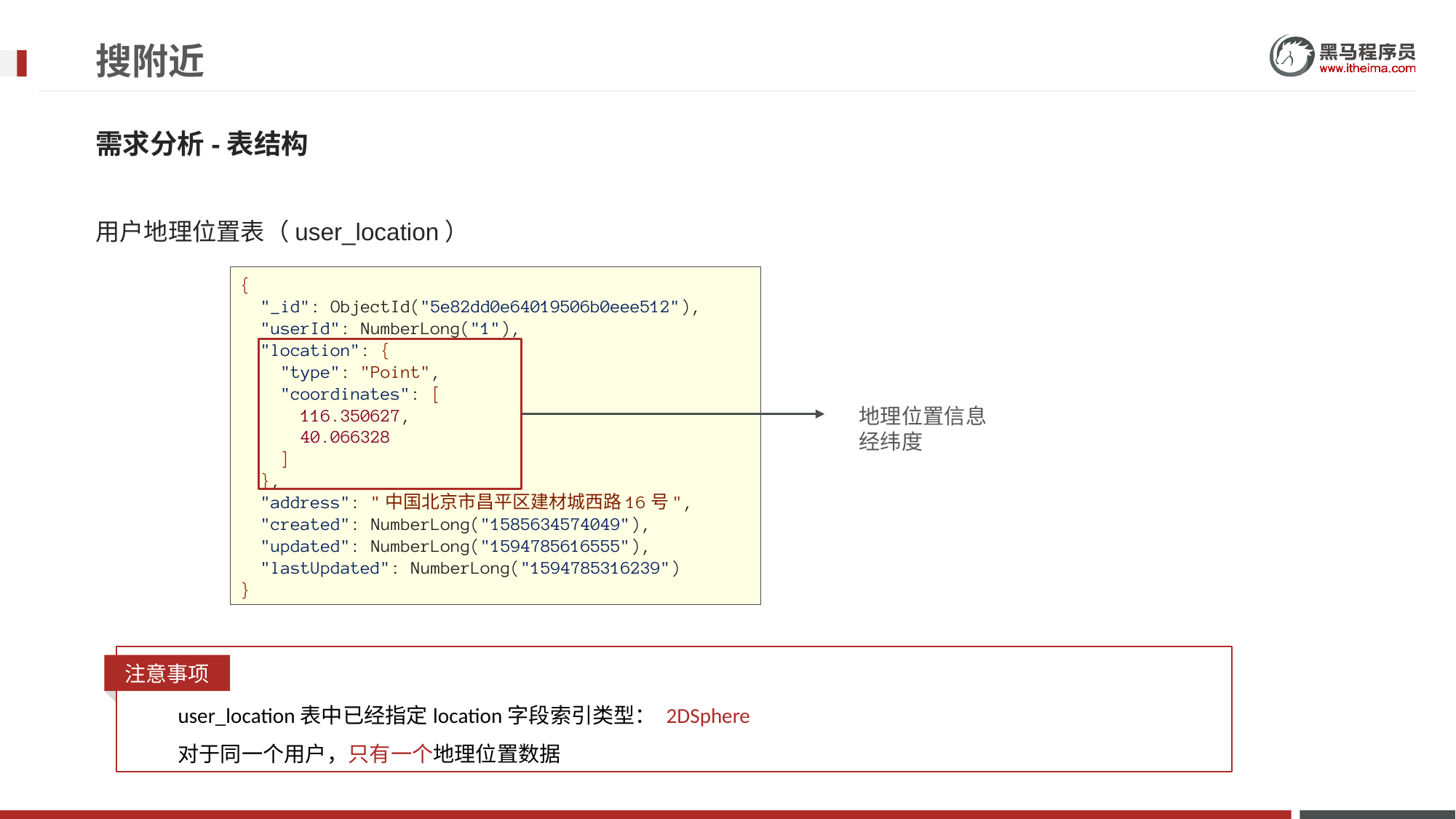

# 搜附近
需求分析-表结构
用户地理位置表（user_location）
{
  "_id": ObjectId("5e82dd0e64019506b0eee512"),
  "userId": NumberLong("1"),
  "location": {
    "type": "Point",
    "coordinates": [
      116.350627,
      40.066328
    ]
  },
  "address": "中国北京市昌平区建材城西路16号",
  "created": NumberLong("1585634574049"),
  "updated": NumberLong("1594785616555"),
  "lastUpdated": NumberLong("1594785316239")
}

地理位置信息
经纬度

注意事项
user_location表中已经指定location字段索引类型： 2DSphere
对于同一个用户，只有一个地理位置数据